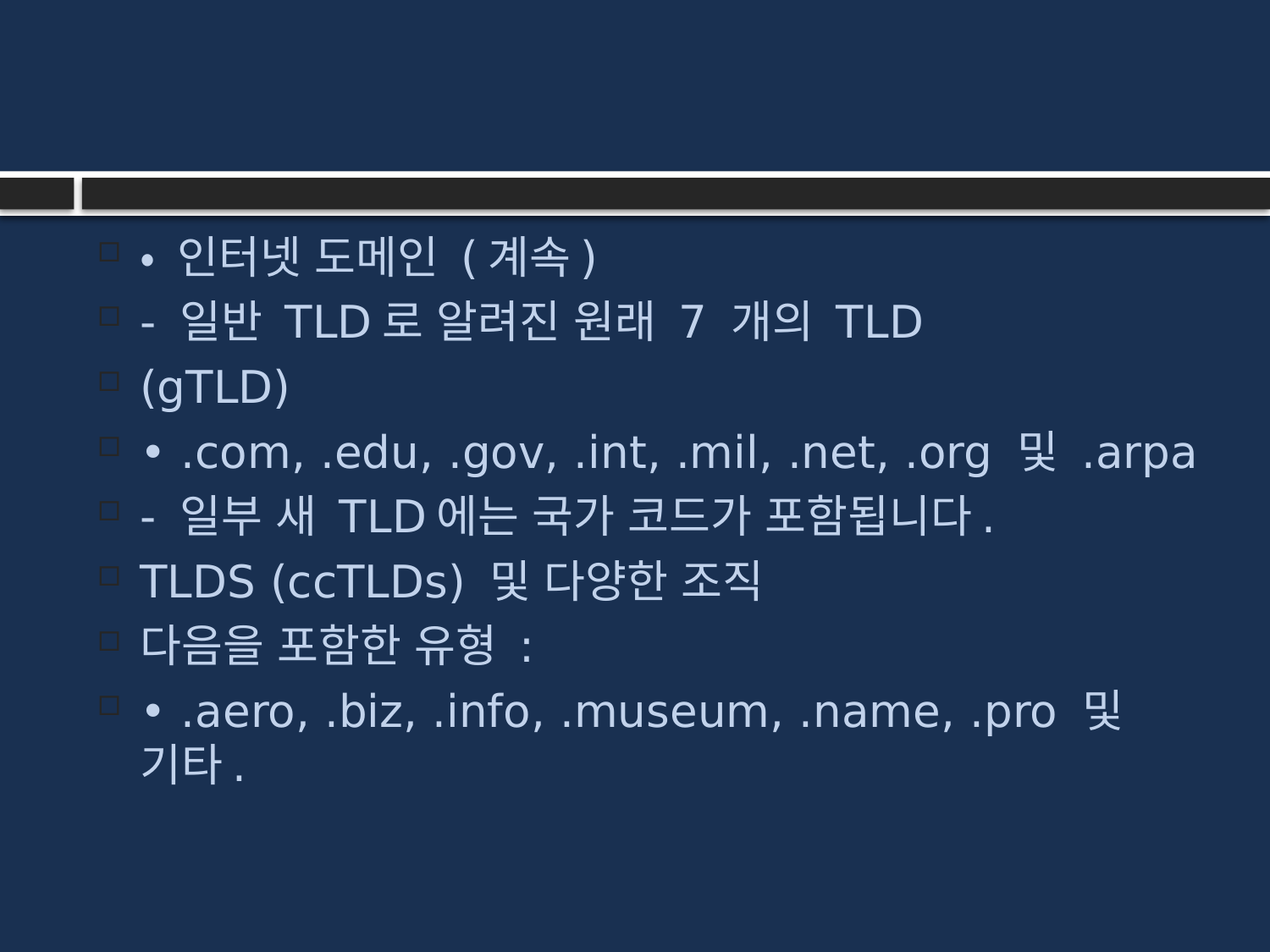

#
• 인터넷 도메인 (계속)
- 일반 TLD로 알려진 원래 7 개의 TLD
(gTLD)
• .com, .edu, .gov, .int, .mil, .net, .org 및 .arpa
- 일부 새 TLD에는 국가 코드가 포함됩니다.
TLDS (ccTLDs) 및 다양한 조직
다음을 포함한 유형 :
• .aero, .biz, .info, .museum, .name, .pro 및 기타.